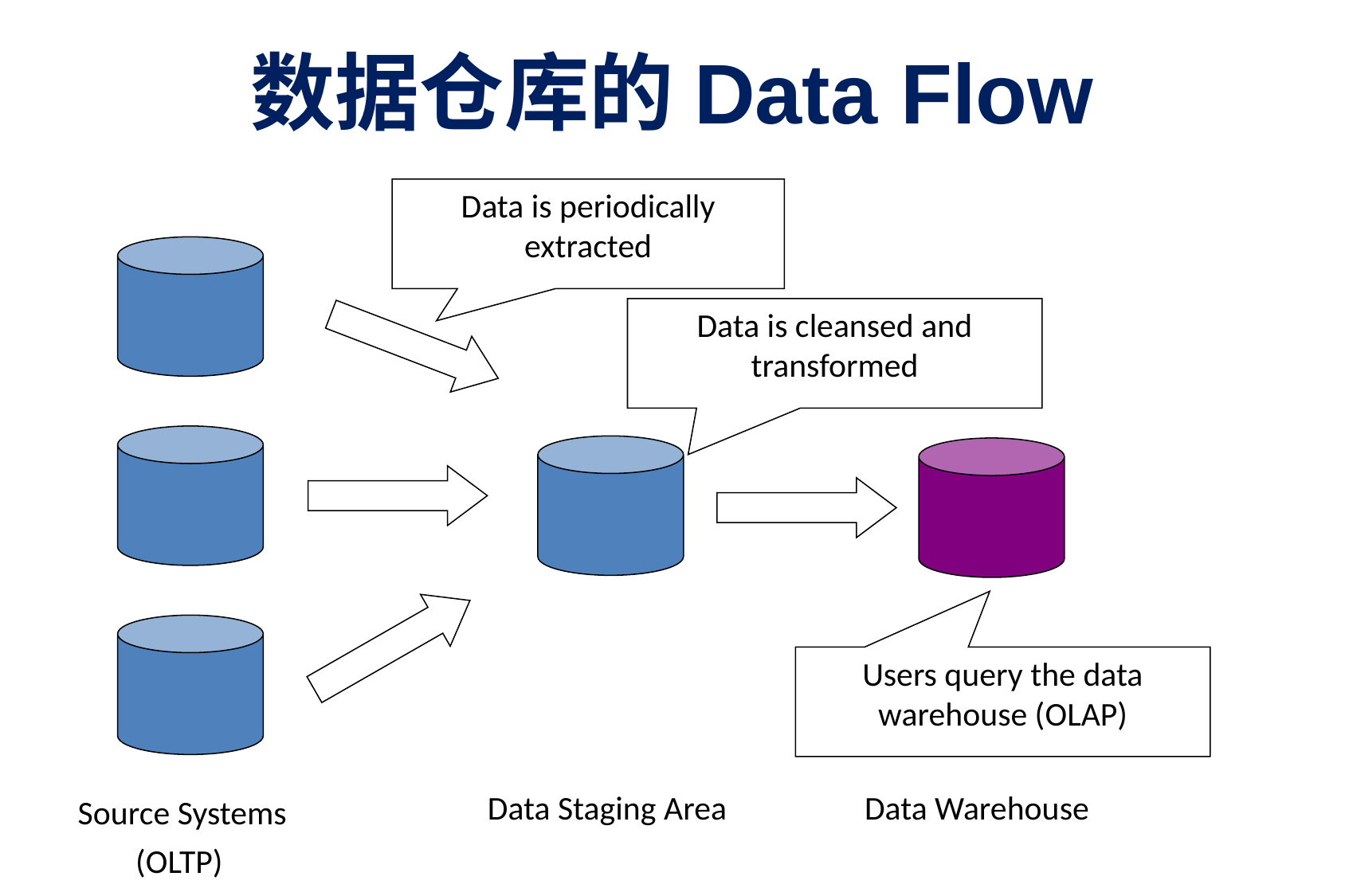

# 数据仓库的Data Flow
Data is periodically extracted

Data is cleansed and transformed

Users query the data warehouse (OLAP)
Data Staging Area
Data Warehouse
Source Systems
(OLTP)